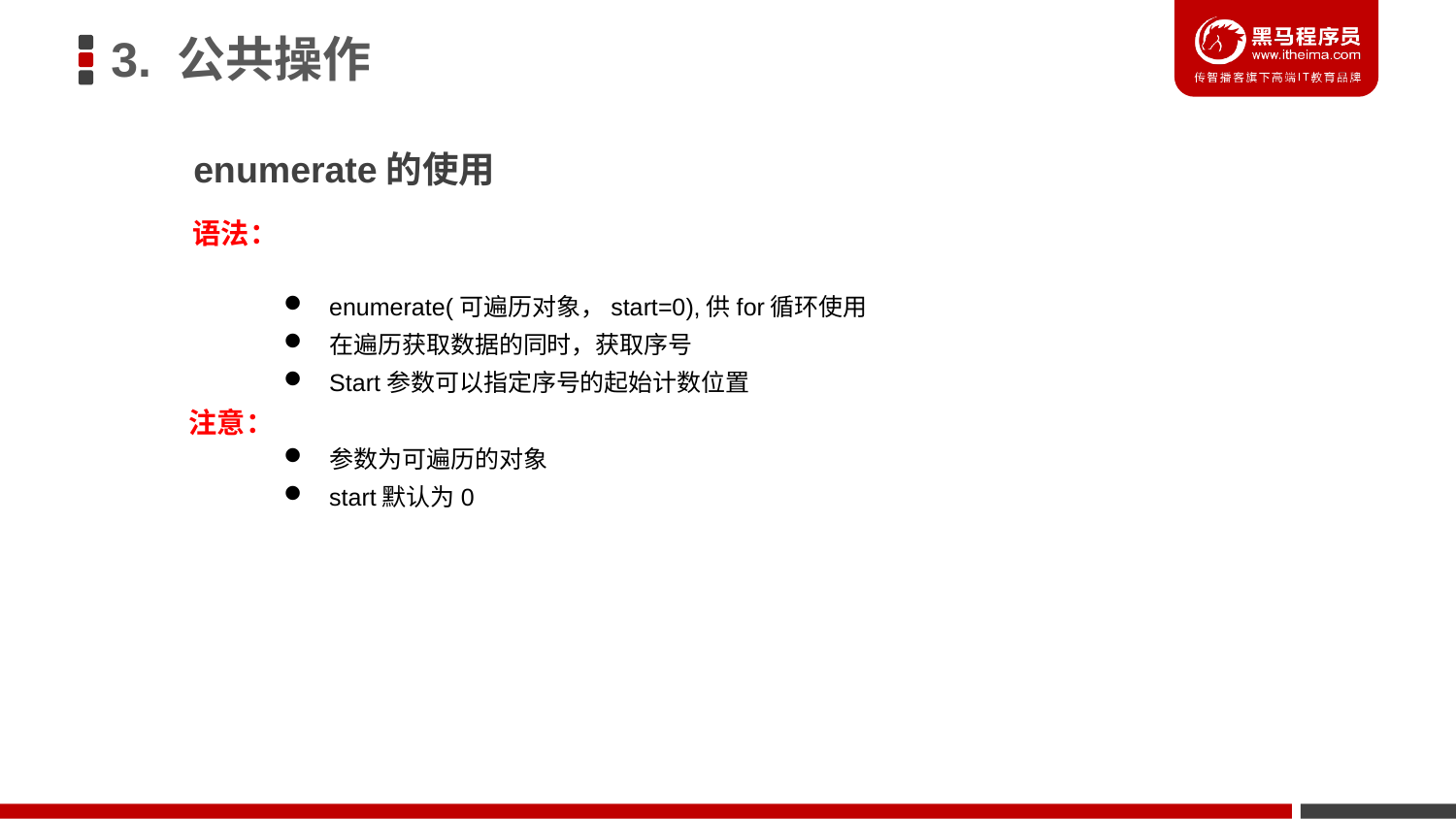

3. 公共操作
enumerate的使用
语法：

enumerate(可遍历对象，start=0),供for循环使用
在遍历获取数据的同时，获取序号
Start参数可以指定序号的起始计数位置
注意：

参数为可遍历的对象
start默认为0